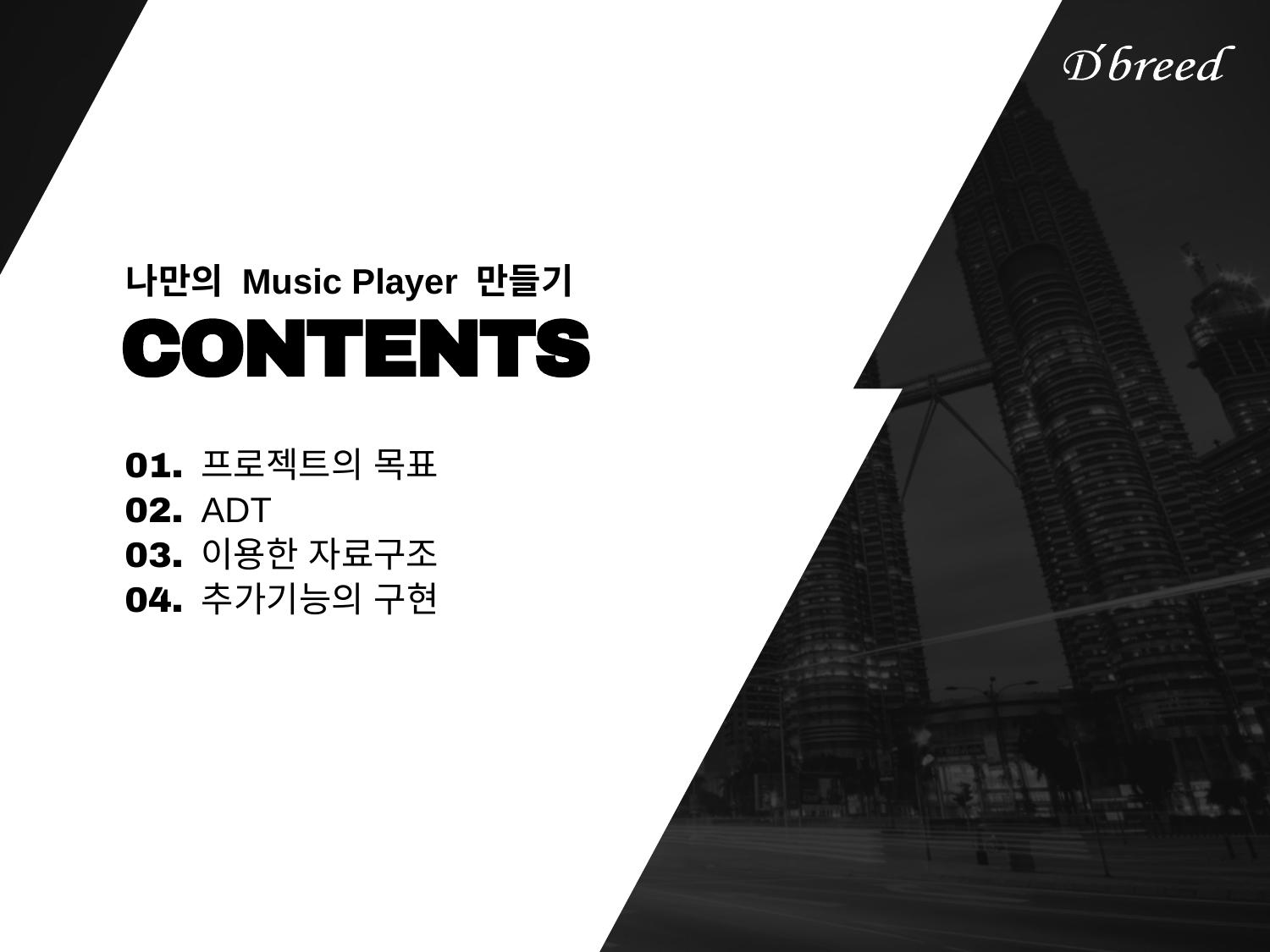

나만의 Music Player 만들기
CONTENTS
01.
프로젝트의 목표
ADT
02.
03.
이용한 자료구조
추가기능의 구현
04.